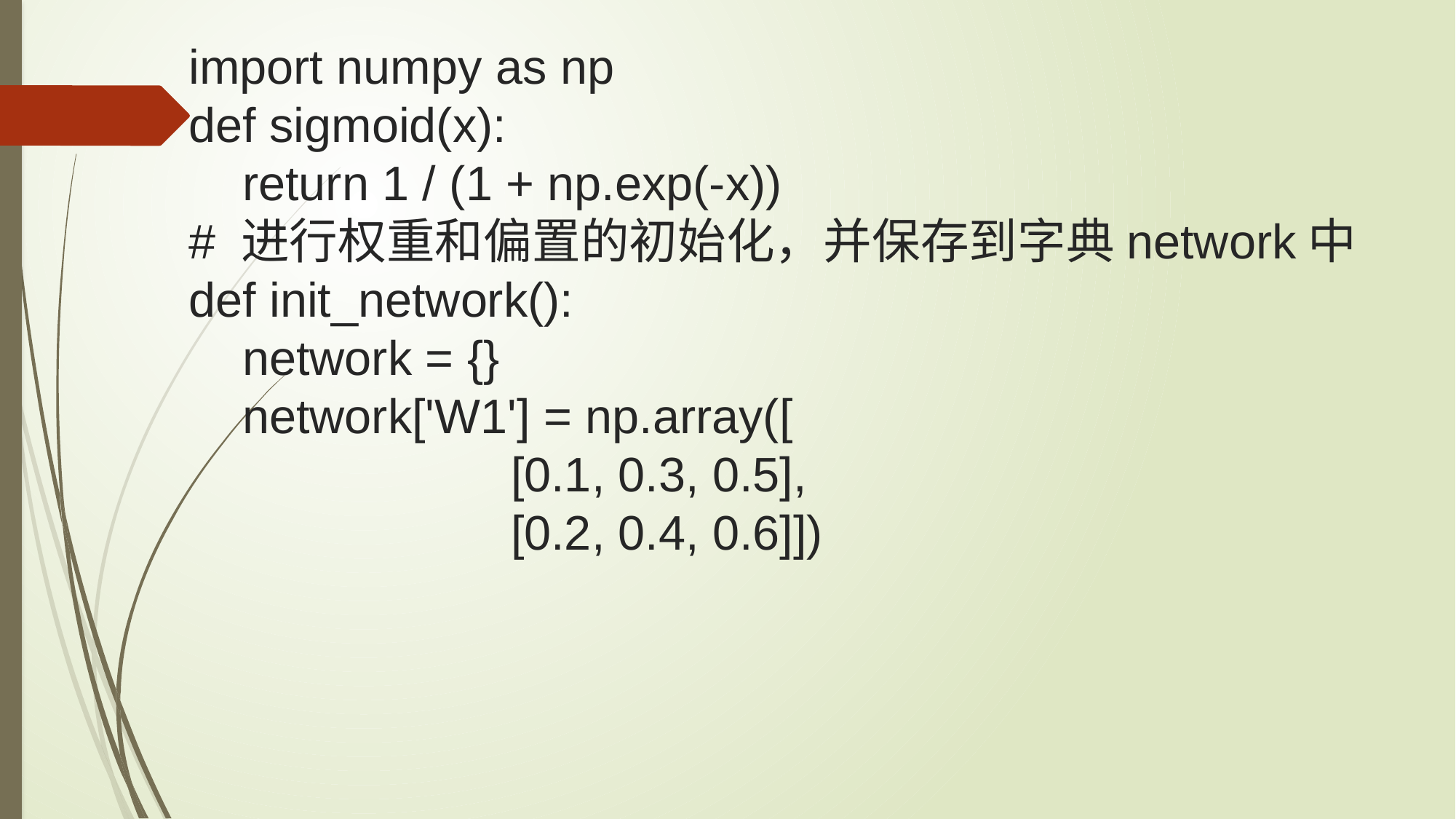

# import numpy as np def sigmoid(x): return 1 / (1 + np.exp(-x)) # 进行权重和偏置的初始化，并保存到字典network中 def init_network(): network = {} network['W1'] = np.array([ [0.1, 0.3, 0.5], [0.2, 0.4, 0.6]])